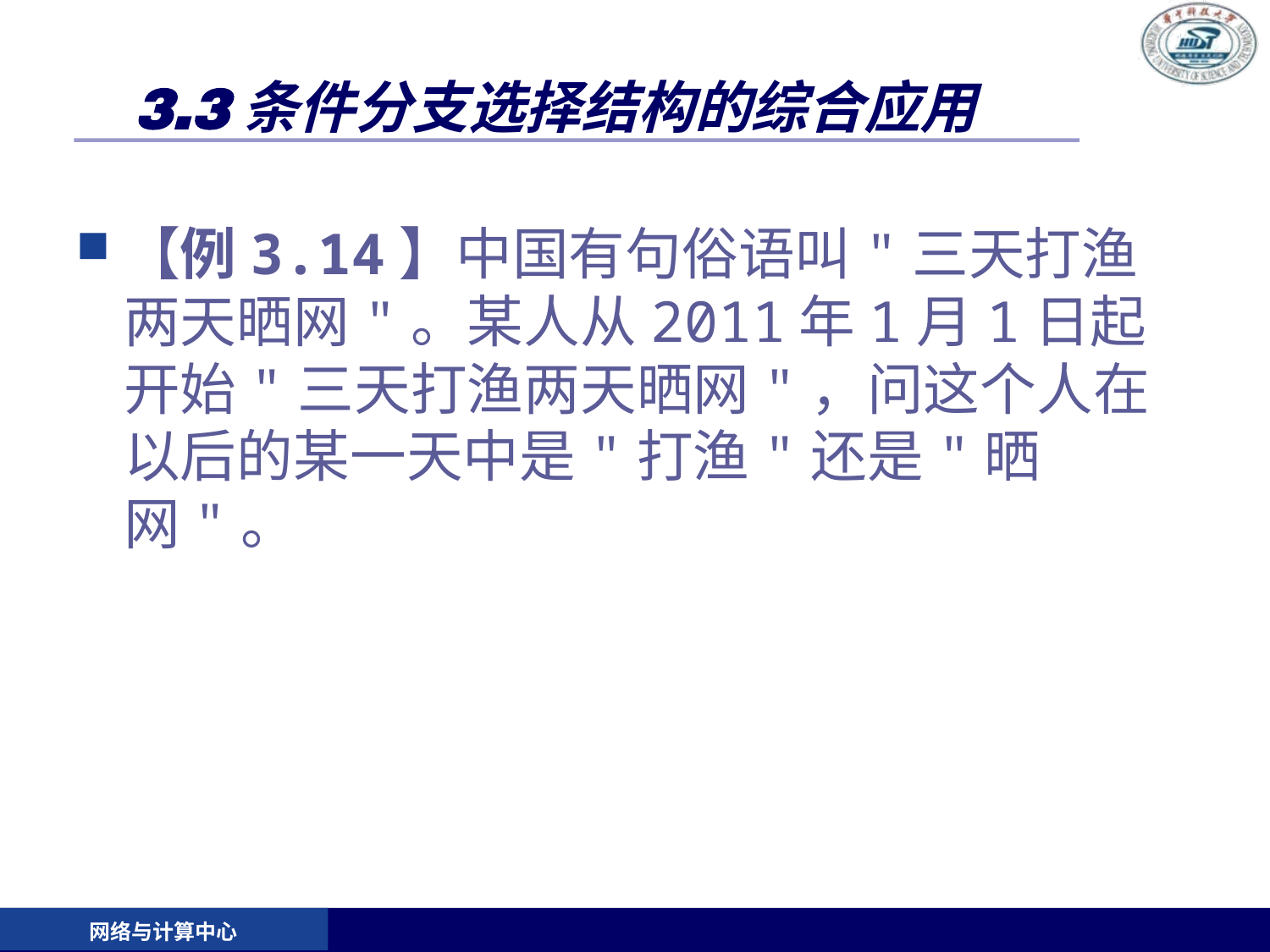

# 3.3条件分支选择结构的综合应用
【例3.14】中国有句俗语叫"三天打渔两天晒网"。某人从2011年1月1日起开始"三天打渔两天晒网"，问这个人在以后的某一天中是"打渔"还是"晒网"。

网络与计算中心